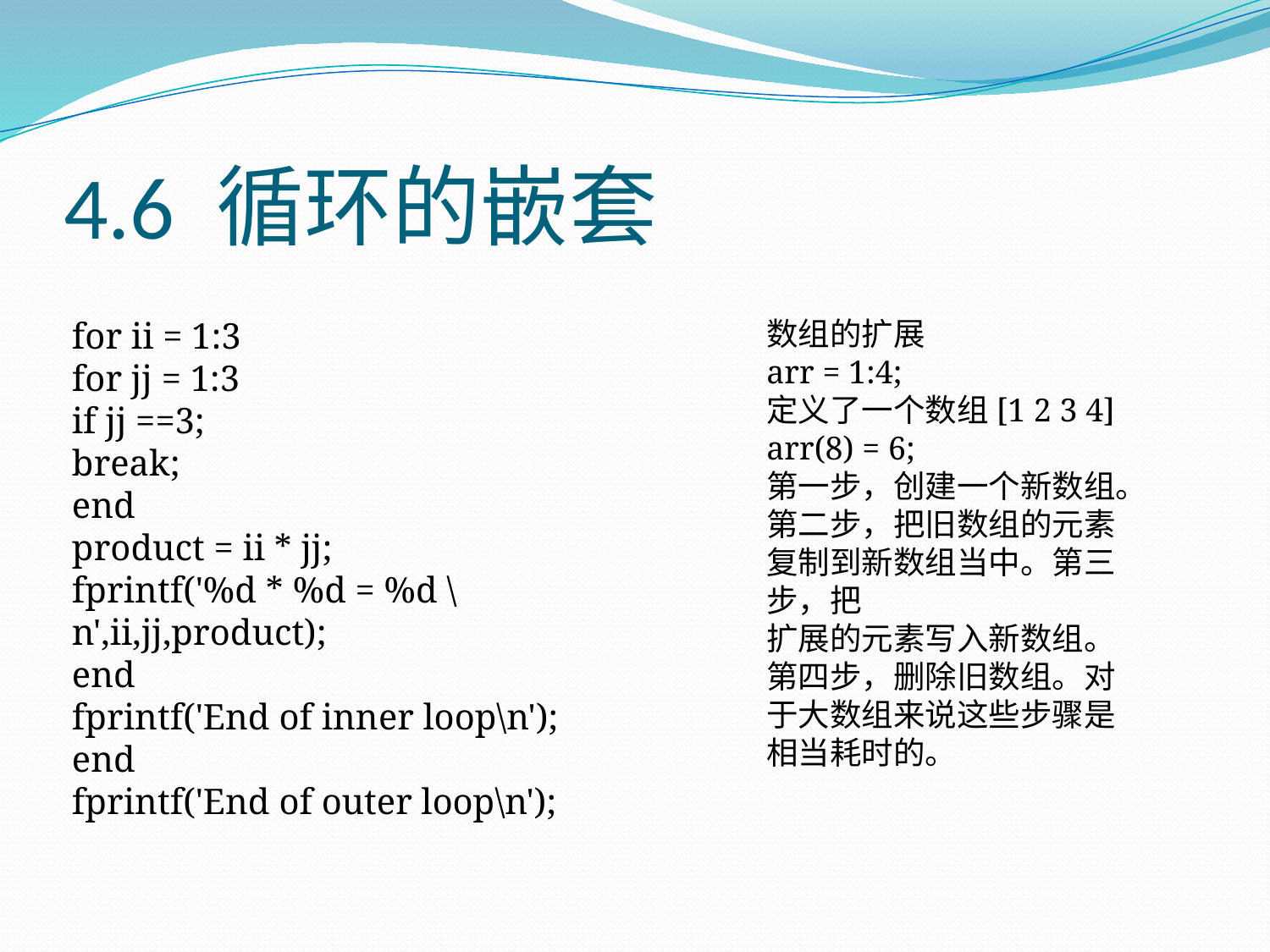

# 4.6 循环的嵌套
for ii = 1:3
for jj = 1:3
if jj ==3;
break;
end
product = ii * jj;
fprintf('%d * %d = %d \n',ii,jj,product);
end
fprintf('End of inner loop\n');
end
fprintf('End of outer loop\n');
数组的扩展
arr = 1:4;
定义了一个数组[1 2 3 4]
arr(8) = 6;
第一步，创建一个新数组。第二步，把旧数组的元素复制到新数组当中。第三步，把
扩展的元素写入新数组。第四步，删除旧数组。对于大数组来说这些步骤是相当耗时的。